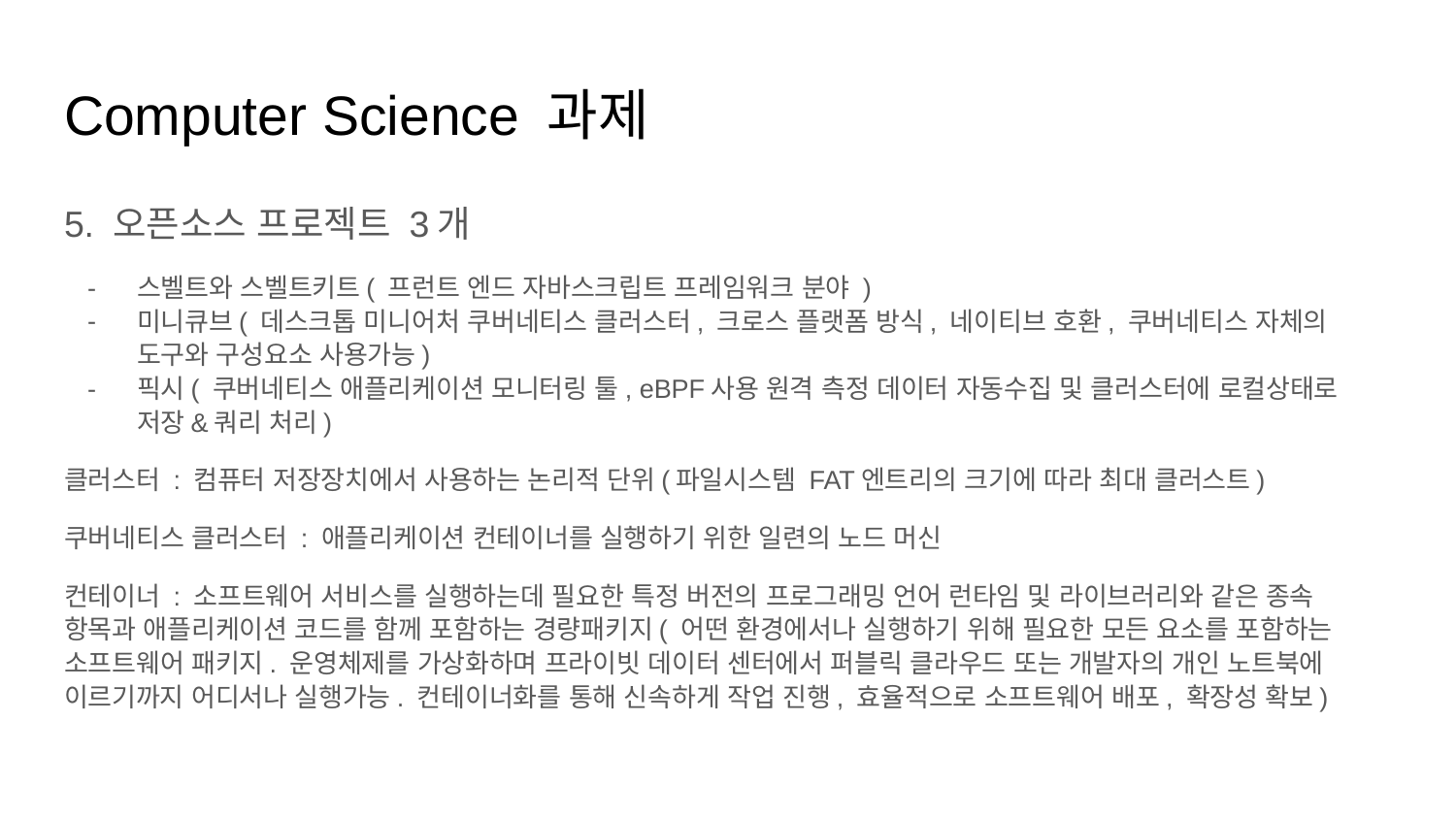

# Computer Science 과제

5. 오픈소스 프로젝트 3개
스벨트와 스벨트키트( 프런트 엔드 자바스크립트 프레임워크 분야 )
미니큐브( 데스크톱 미니어처 쿠버네티스 클러스터, 크로스 플랫폼 방식, 네이티브 호환, 쿠버네티스 자체의 도구와 구성요소 사용가능)
픽시( 쿠버네티스 애플리케이션 모니터링 툴, eBPF사용 원격 측정 데이터 자동수집 및 클러스터에 로컬상태로 저장&쿼리 처리)
클러스터 : 컴퓨터 저장장치에서 사용하는 논리적 단위(파일시스템 FAT엔트리의 크기에 따라 최대 클러스트)
쿠버네티스 클러스터 : 애플리케이션 컨테이너를 실행하기 위한 일련의 노드 머신
컨테이너 : 소프트웨어 서비스를 실행하는데 필요한 특정 버전의 프로그래밍 언어 런타임 및 라이브러리와 같은 종속 항목과 애플리케이션 코드를 함께 포함하는 경량패키지( 어떤 환경에서나 실행하기 위해 필요한 모든 요소를 포함하는 소프트웨어 패키지. 운영체제를 가상화하며 프라이빗 데이터 센터에서 퍼블릭 클라우드 또는 개발자의 개인 노트북에 이르기까지 어디서나 실행가능. 컨테이너화를 통해 신속하게 작업 진행, 효율적으로 소프트웨어 배포, 확장성 확보)